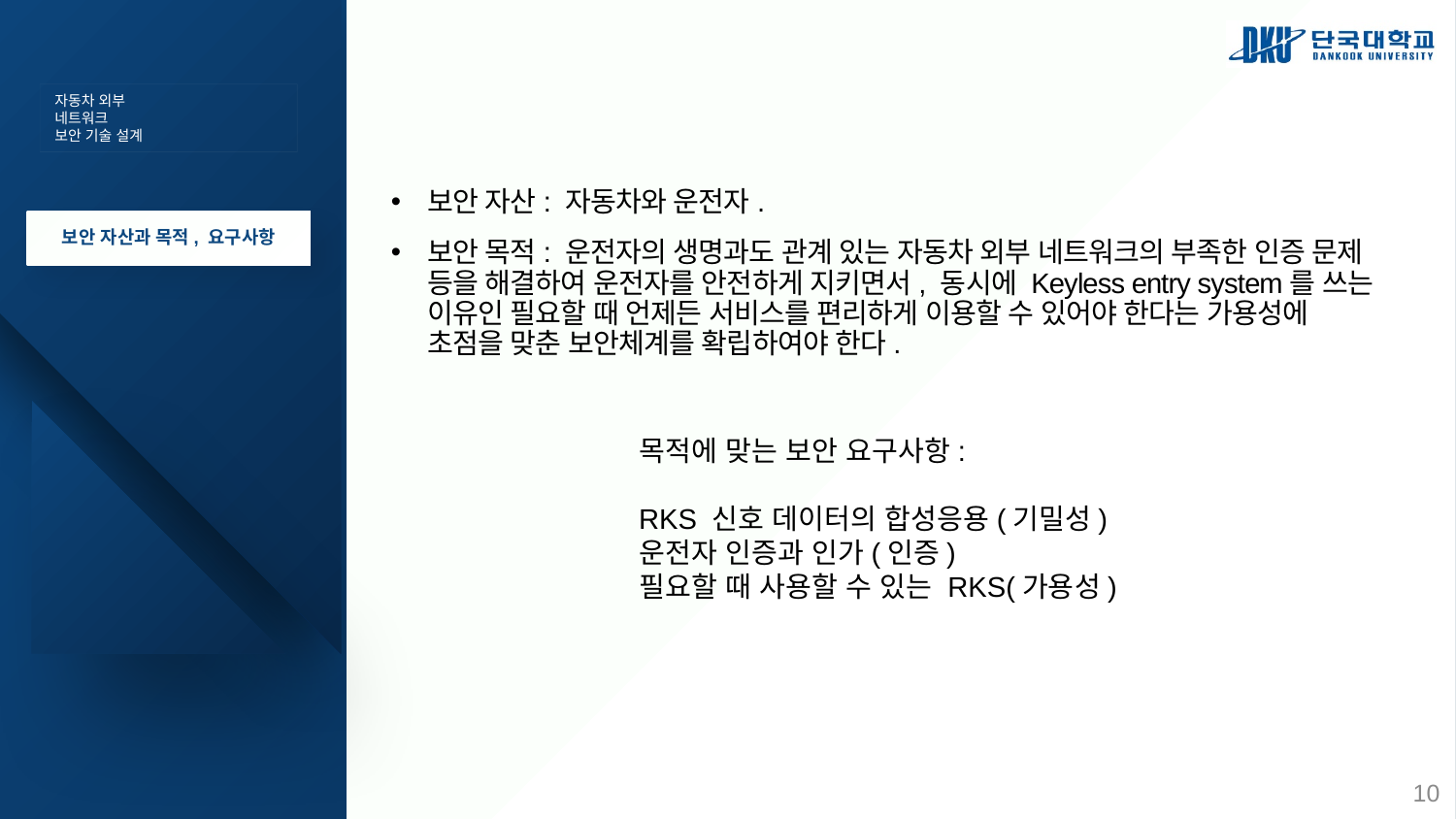

# 자동차 외부 네트워크 보안 기술 설계
보안 자산: 자동차와 운전자.
보안 목적: 운전자의 생명과도 관계 있는 자동차 외부 네트워크의 부족한 인증 문제 등을 해결하여 운전자를 안전하게 지키면서, 동시에 Keyless entry system를 쓰는 이유인 필요할 때 언제든 서비스를 편리하게 이용할 수 있어야 한다는 가용성에 초점을 맞춘 보안체계를 확립하여야 한다.

보안 자산과 목적, 요구사항
목적에 맞는 보안 요구사항:

RKS 신호 데이터의 합성응용(기밀성)
운전자 인증과 인가(인증)
필요할 때 사용할 수 있는 RKS(가용성)
10